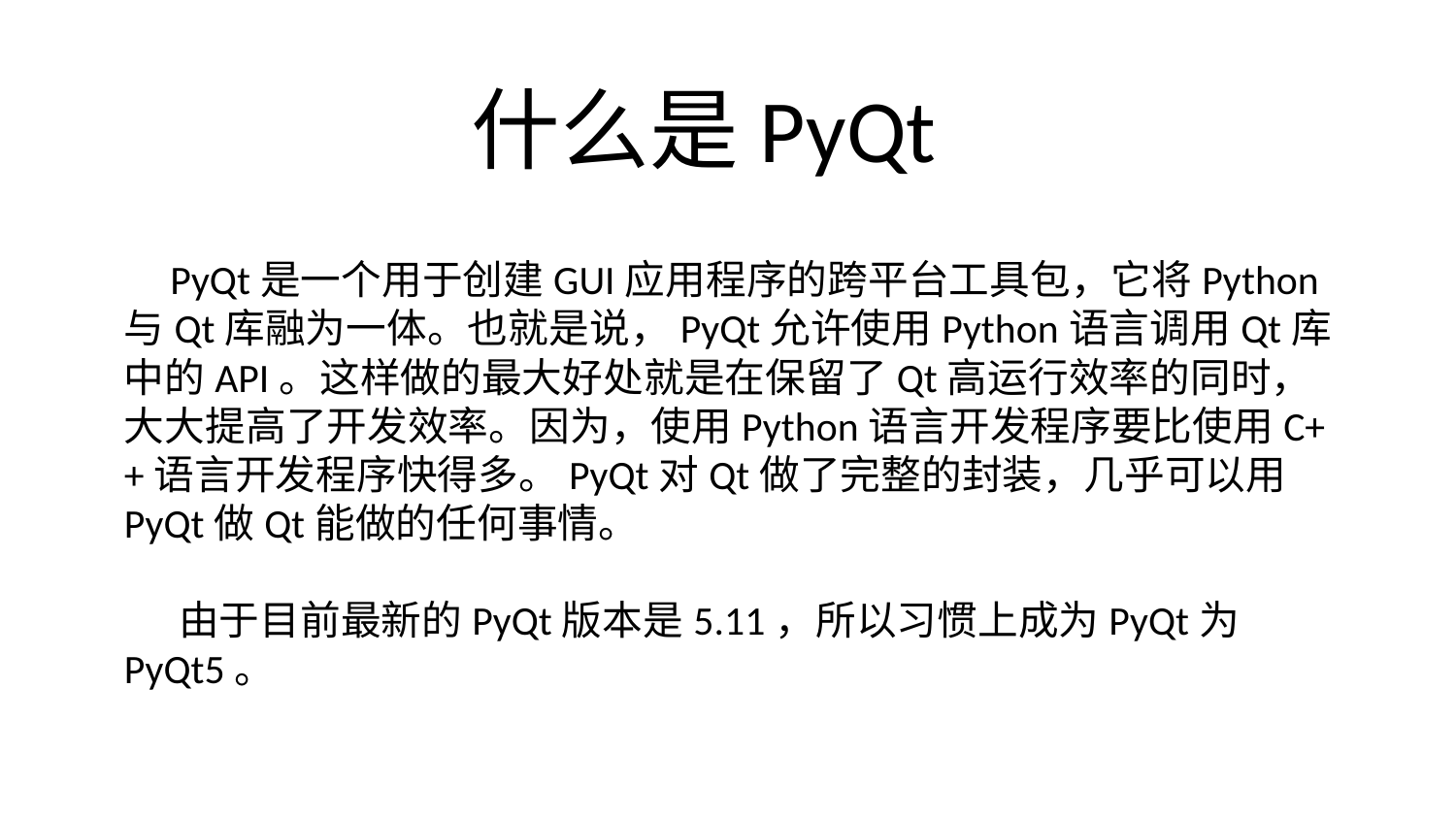

# 什么是PyQt
     PyQt是一个用于创建GUI应用程序的跨平台工具包，它将Python与Qt库融为一体。也就是说，PyQt允许使用Python语言调用Qt库中的API。这样做的最大好处就是在保留了Qt高运行效率的同时，大大提高了开发效率。因为，使用Python语言开发程序要比使用C++语言开发程序快得多。PyQt对Qt做了完整的封装，几乎可以用PyQt做Qt能做的任何事情。

     由于目前最新的PyQt版本是5.11，所以习惯上成为PyQt为PyQt5。